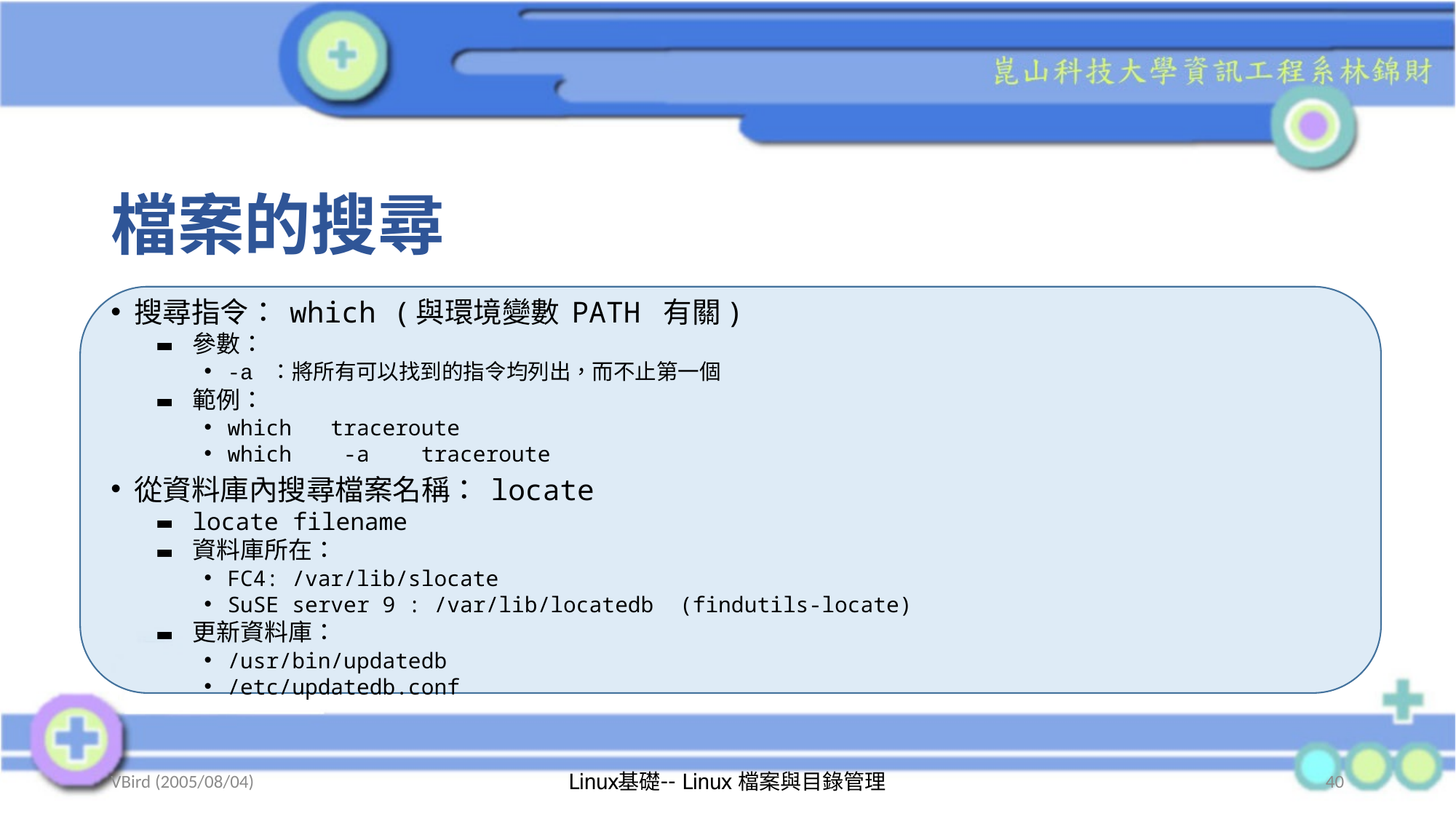

# 檔案的搜尋

搜尋指令： which (與環境變數 PATH 有關)
參數：
-a ：將所有可以找到的指令均列出，而不止第一個
範例：
which   traceroute
which    -a    traceroute
從資料庫內搜尋檔案名稱： locate
locate filename
資料庫所在：
FC4: /var/lib/slocate
SuSE server 9 : /var/lib/locatedb  (findutils-locate)
更新資料庫：
/usr/bin/updatedb
/etc/updatedb.conf
VBird (2005/08/04)
Linux基礎-- Linux 檔案與目錄管理
40